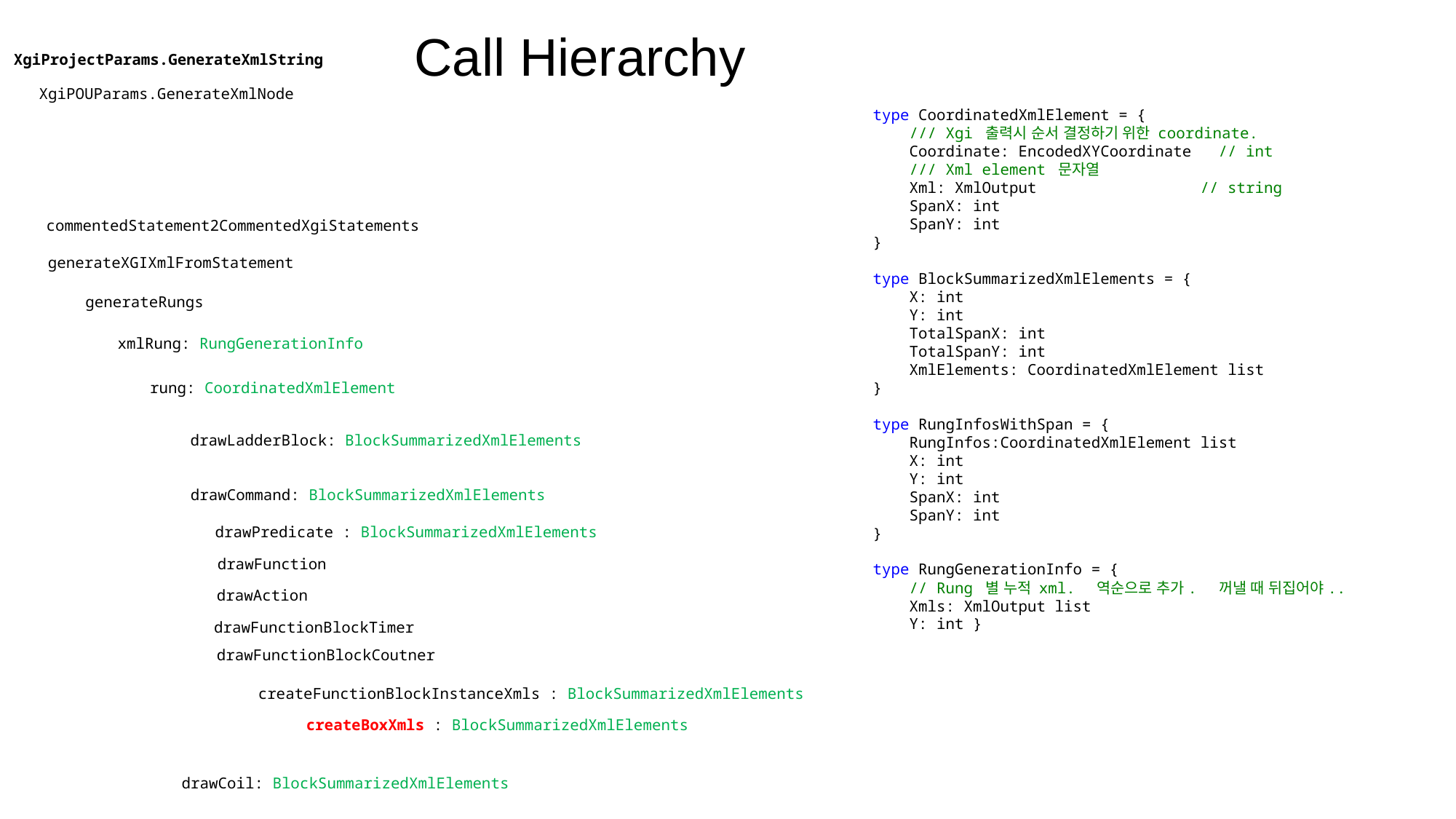

# Call Hierarchy
XgiProjectParams.GenerateXmlString
XgiPOUParams.GenerateXmlNode
type CoordinatedXmlElement = {
    /// Xgi 출력시 순서 결정하기 위한 coordinate.
    Coordinate: EncodedXYCoordinate   // int
    /// Xml element 문자열
    Xml: XmlOutput                  // string
    SpanX: int
    SpanY: int
}

type BlockSummarizedXmlElements = {
    X: int
    Y: int
    TotalSpanX: int
    TotalSpanY: int
    XmlElements: CoordinatedXmlElement list
}

type RungInfosWithSpan = {
    RungInfos:CoordinatedXmlElement list
    X: int
    Y: int
    SpanX: int
    SpanY: int
}

type RungGenerationInfo = {
    // Rung 별 누적 xml.  역순으로 추가.  꺼낼 때 뒤집어야..
    Xmls: XmlOutput list
    Y: int }
commentedStatement2CommentedXgiStatements
generateXGIXmlFromStatement
generateRungs
xmlRung: RungGenerationInfo
rung: CoordinatedXmlElement
drawLadderBlock: BlockSummarizedXmlElements
drawCommand: BlockSummarizedXmlElements
drawPredicate : BlockSummarizedXmlElements
drawFunction
drawAction
drawFunctionBlockTimer
drawFunctionBlockCoutner
createFunctionBlockInstanceXmls : BlockSummarizedXmlElements
createBoxXmls : BlockSummarizedXmlElements
drawCoil: BlockSummarizedXmlElements